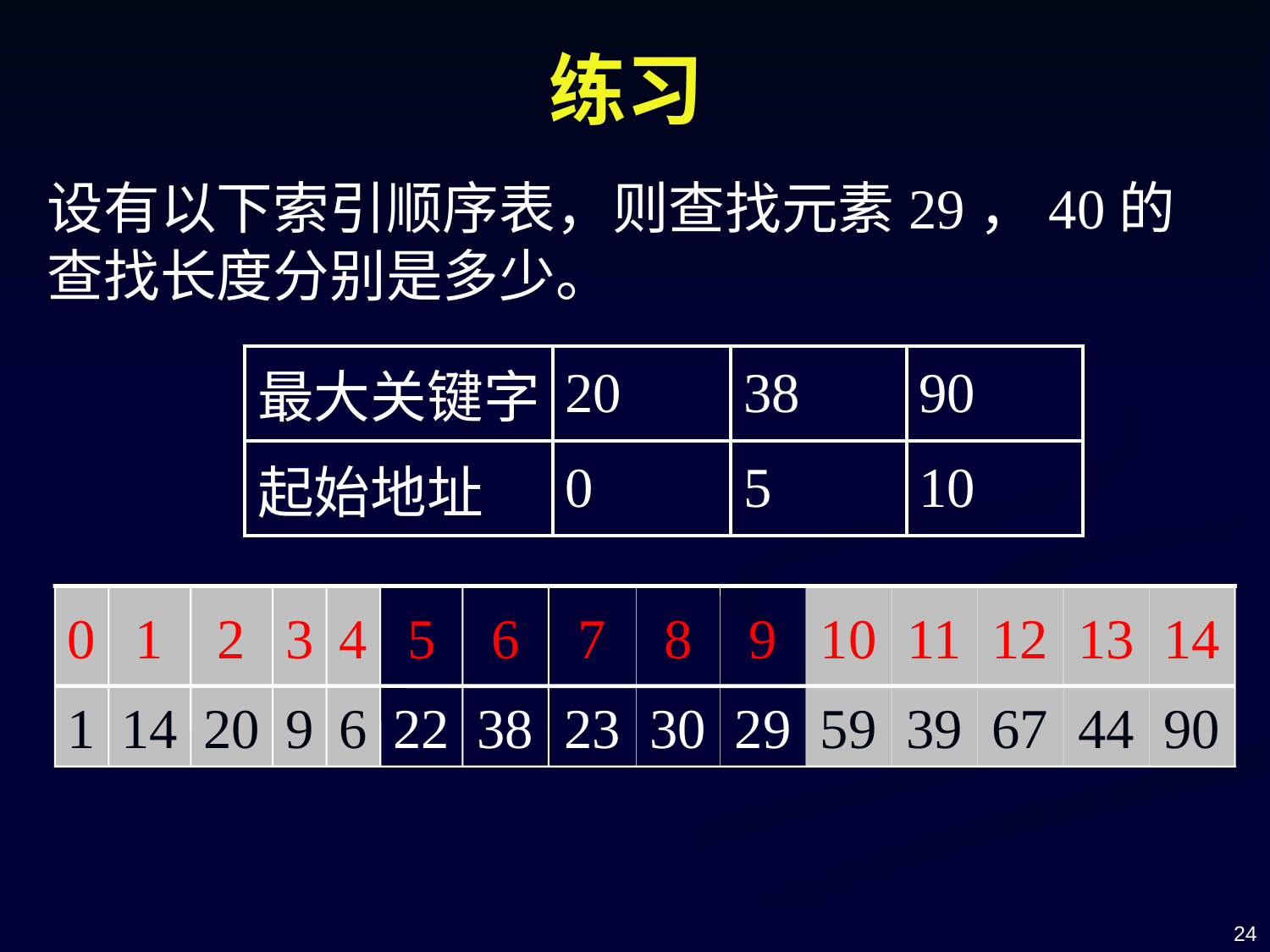

# 练习
设有以下索引顺序表，则查找元素29，40的查找长度分别是多少。
| 最大关键字 | 20 | 38 | 90 |
| --- | --- | --- | --- |
| 起始地址 | 0 | 5 | 10 |
0

1

2

3

4

5

6

7

8

9

10

11

12

13

14

1

14
20
9
6
22
38
23
30
29
59
39
67
44
90

24